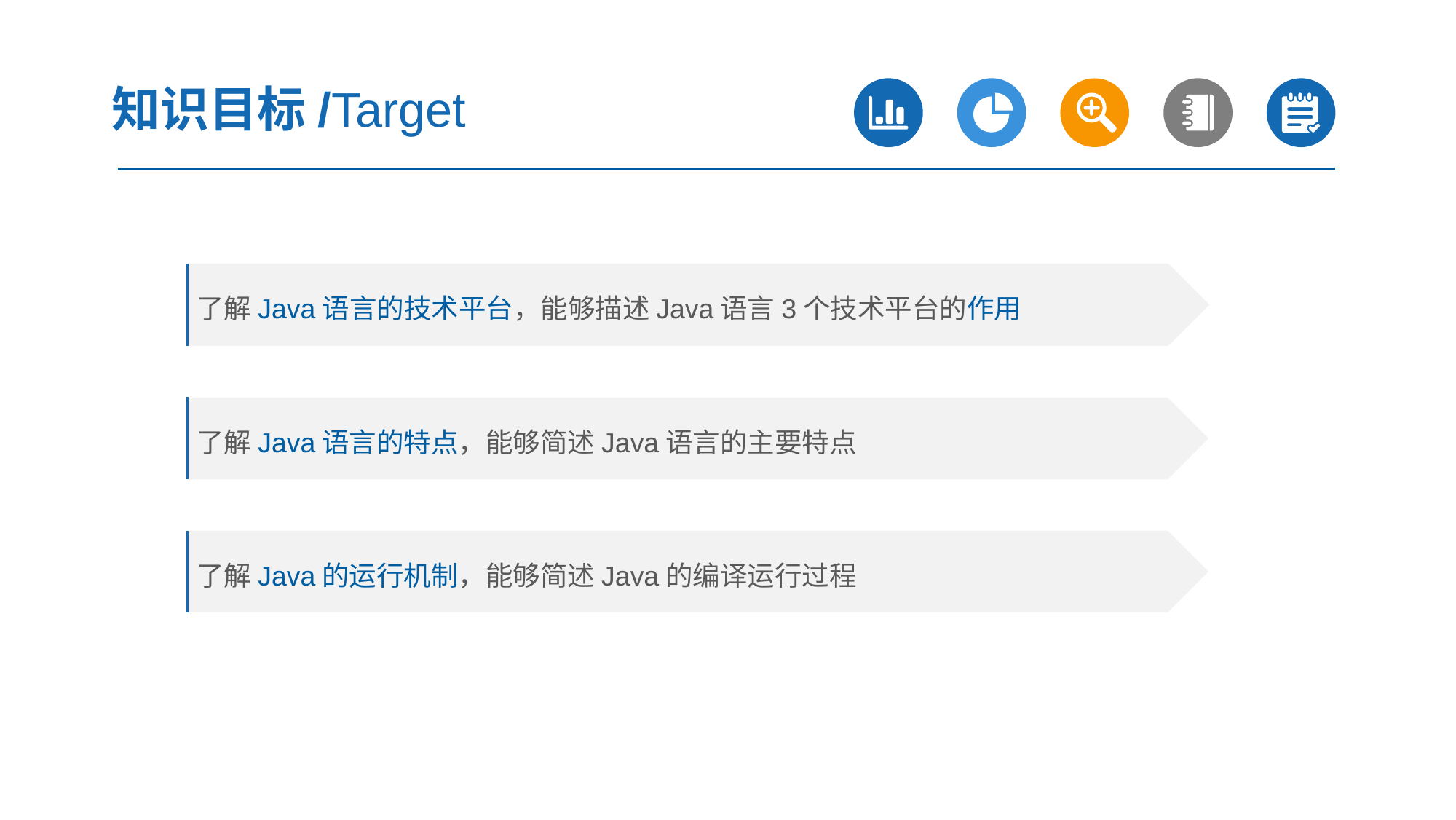

知识目标/Target
了解Java语言的技术平台，能够描述Java语言3个技术平台的作用

了解Java语言的特点，能够简述Java语言的主要特点

了解Java的运行机制，能够简述Java的编译运行过程